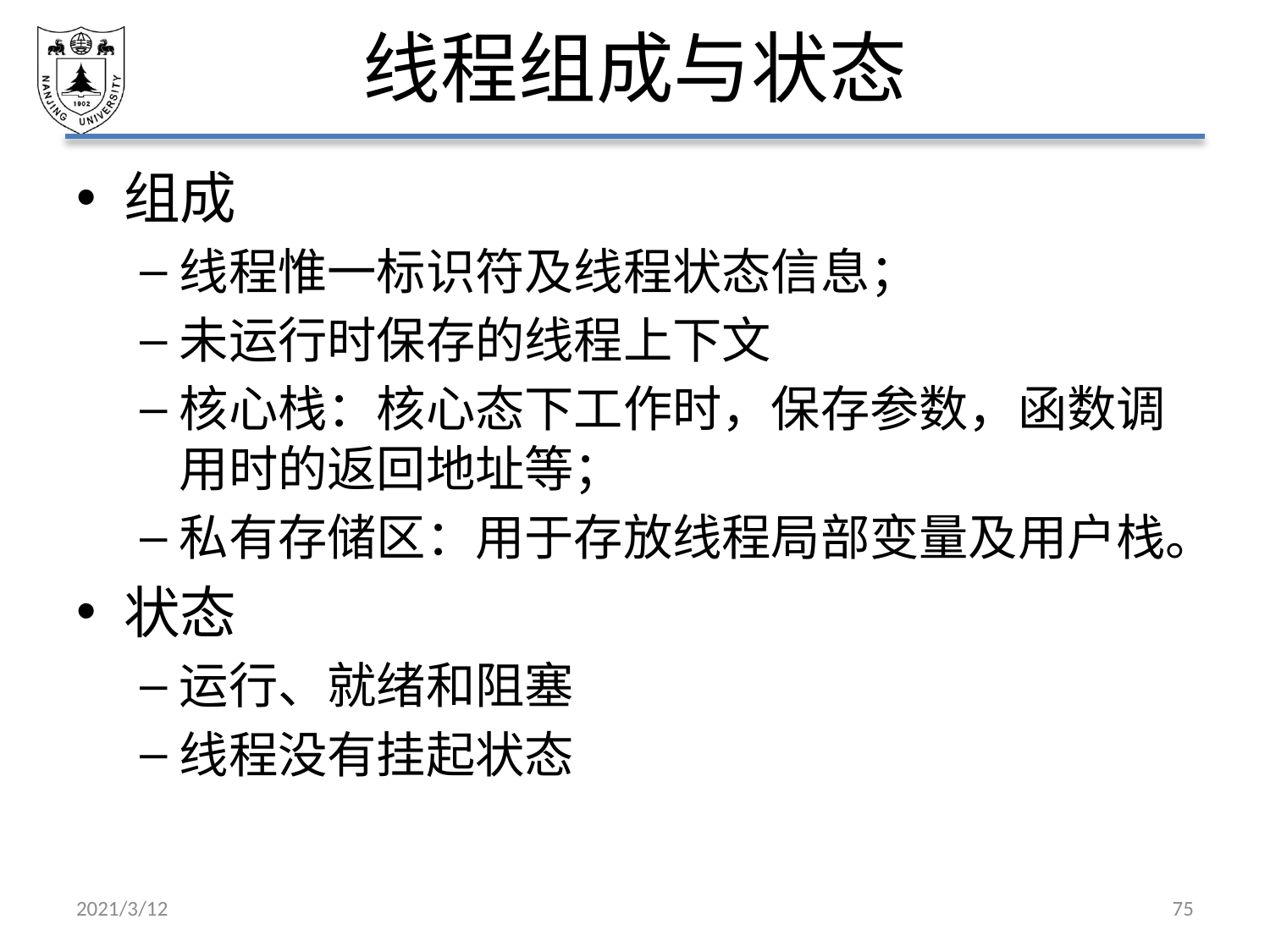

# 线程组成与状态
组成
线程惟一标识符及线程状态信息；
未运行时保存的线程上下文
核心栈：核心态下工作时，保存参数，函数调用时的返回地址等；
私有存储区：用于存放线程局部变量及用户栈。
状态
运行、就绪和阻塞
线程没有挂起状态

2021/3/12
75